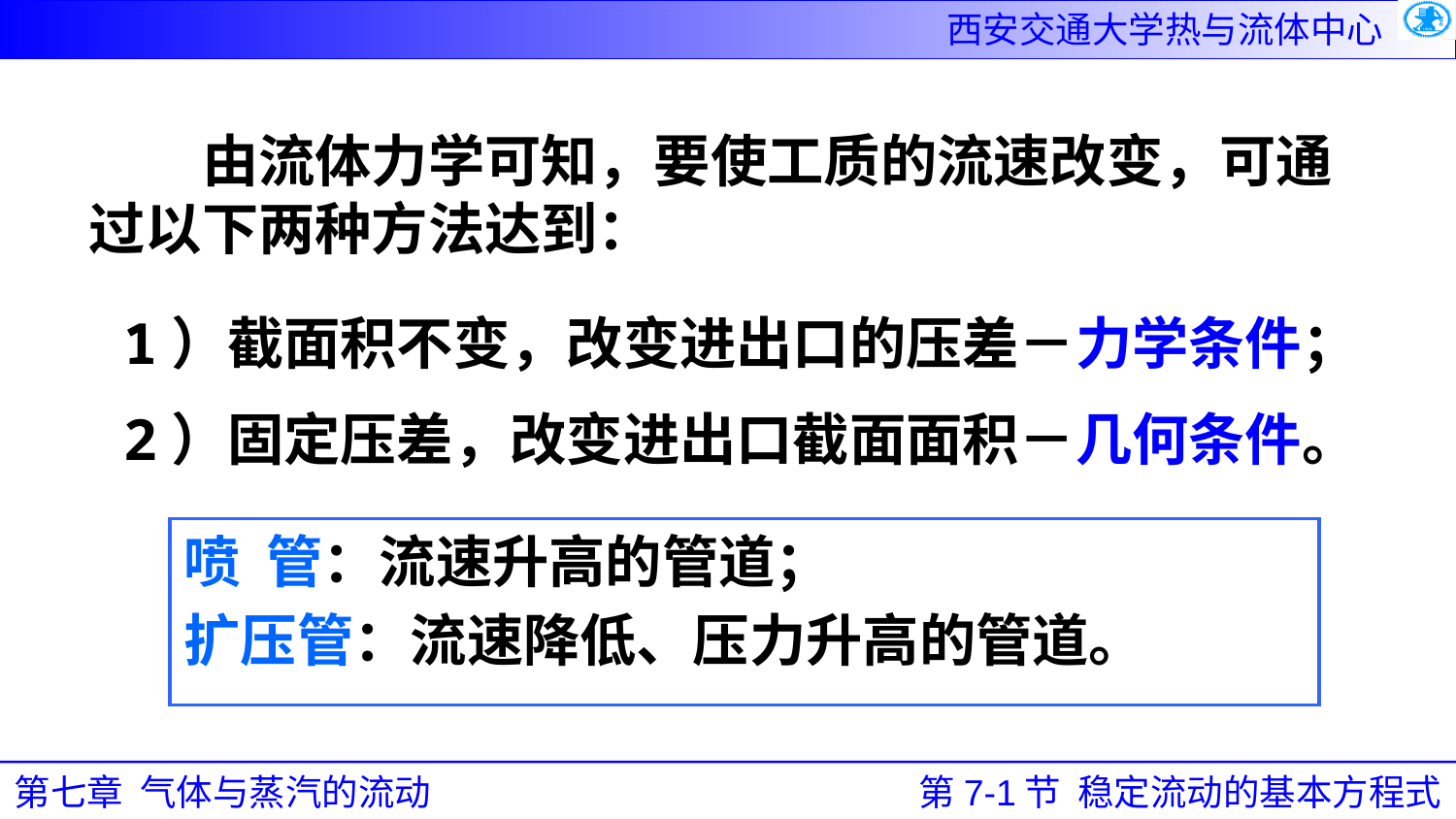

由流体力学可知，要使工质的流速改变，可通过以下两种方法达到：
1）截面积不变，改变进出口的压差－力学条件；
2）固定压差，改变进出口截面面积－几何条件。
喷  管：流速升高的管道；
扩压管：流速降低、压力升高的管道。